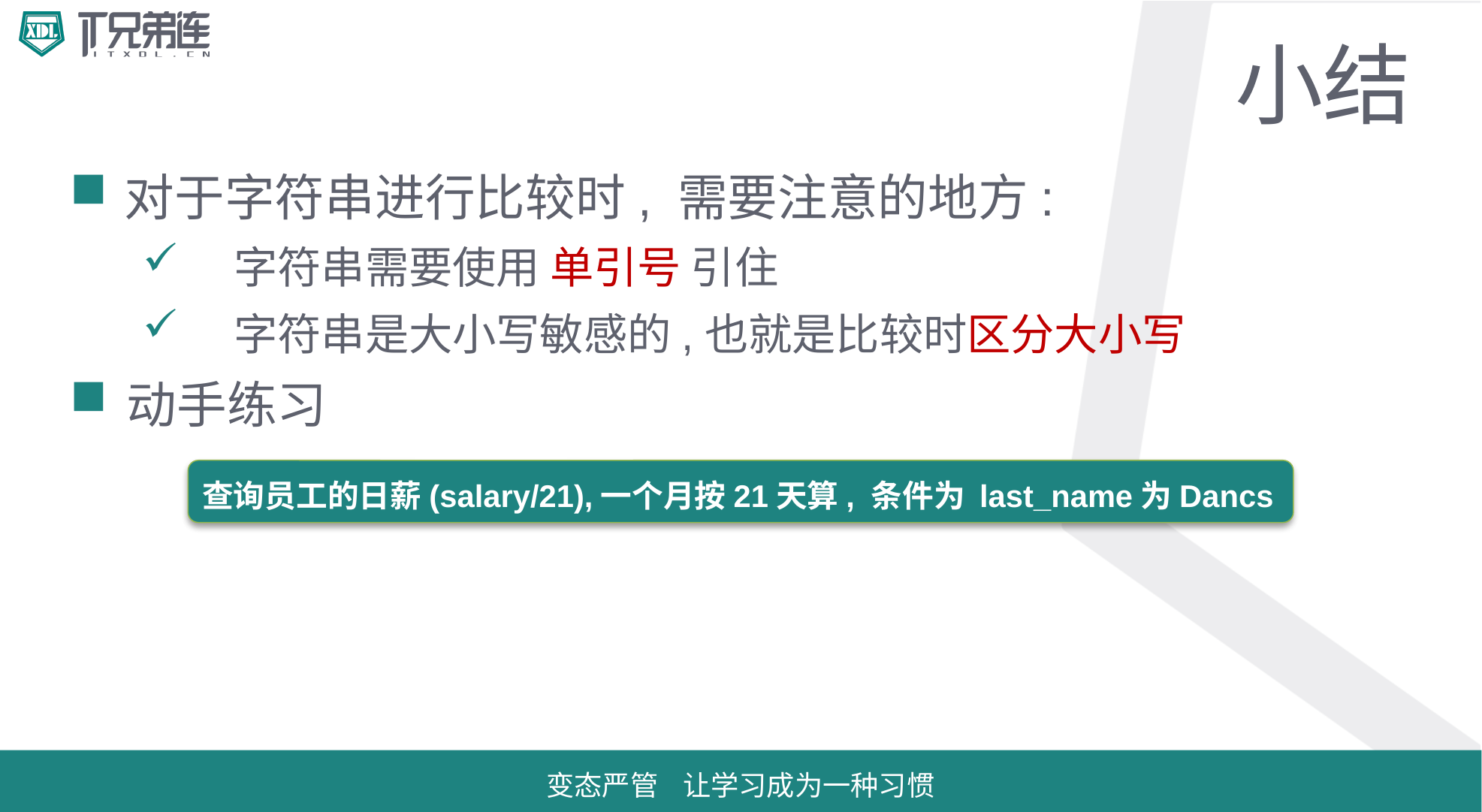

# 小结
对于字符串进行比较时, 需要注意的地方:
字符串需要使用 单引号 引住
字符串是大小写敏感的,也就是比较时区分大小写
动手练习
查询员工的日薪(salary/21),一个月按21天算, 条件为 last_name为Dancs